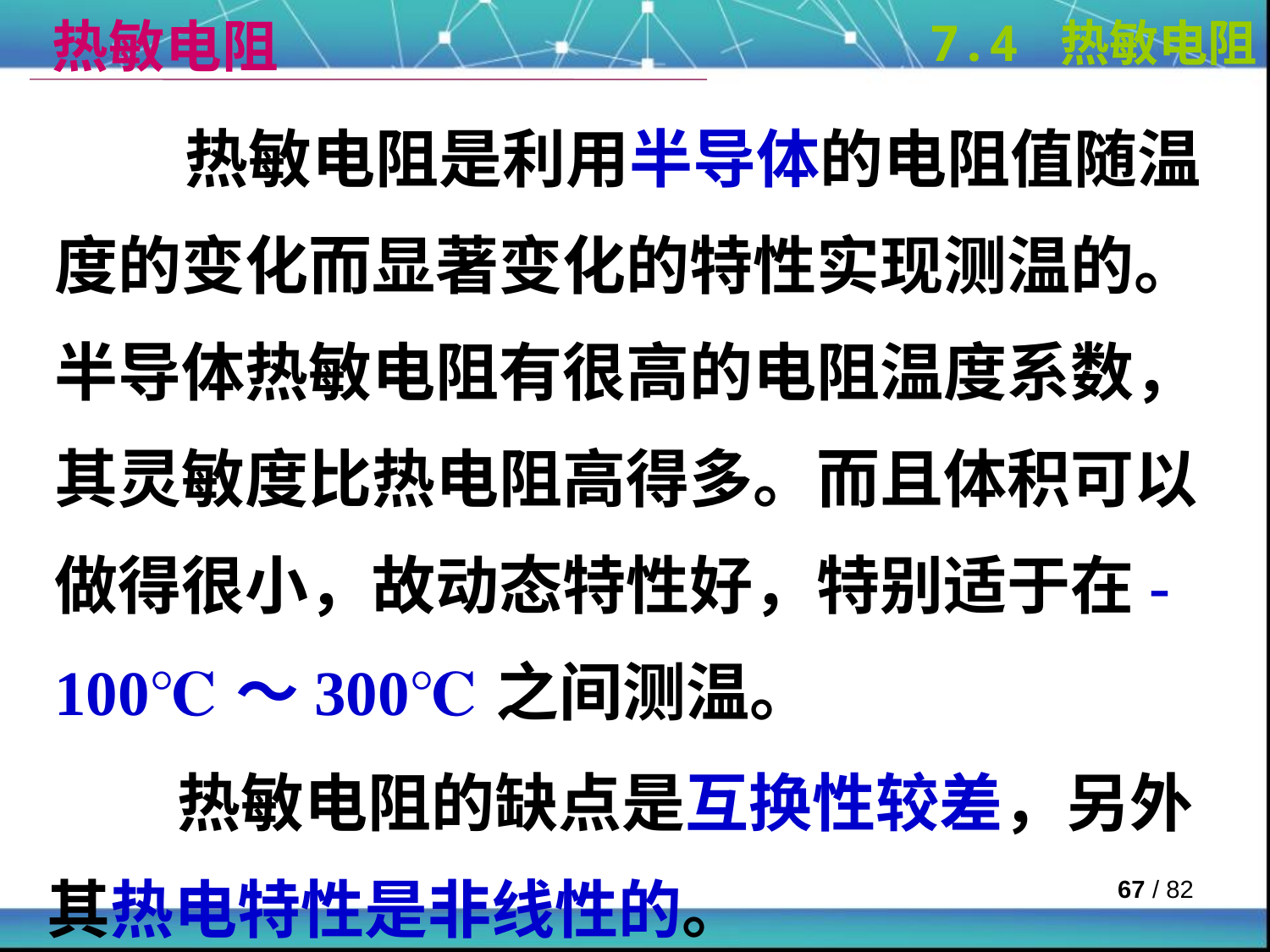

热敏电阻
7.4 热敏电阻

        热敏电阻是利用半导体的电阻值随温度的变化而显著变化的特性实现测温的。半导体热敏电阻有很高的电阻温度系数，其灵敏度比热电阻高得多。而且体积可以做得很小，故动态特性好，特别适于在-100℃～300℃之间测温。
        热敏电阻的缺点是互换性较差，另外其热电特性是非线性的。
67 / 82